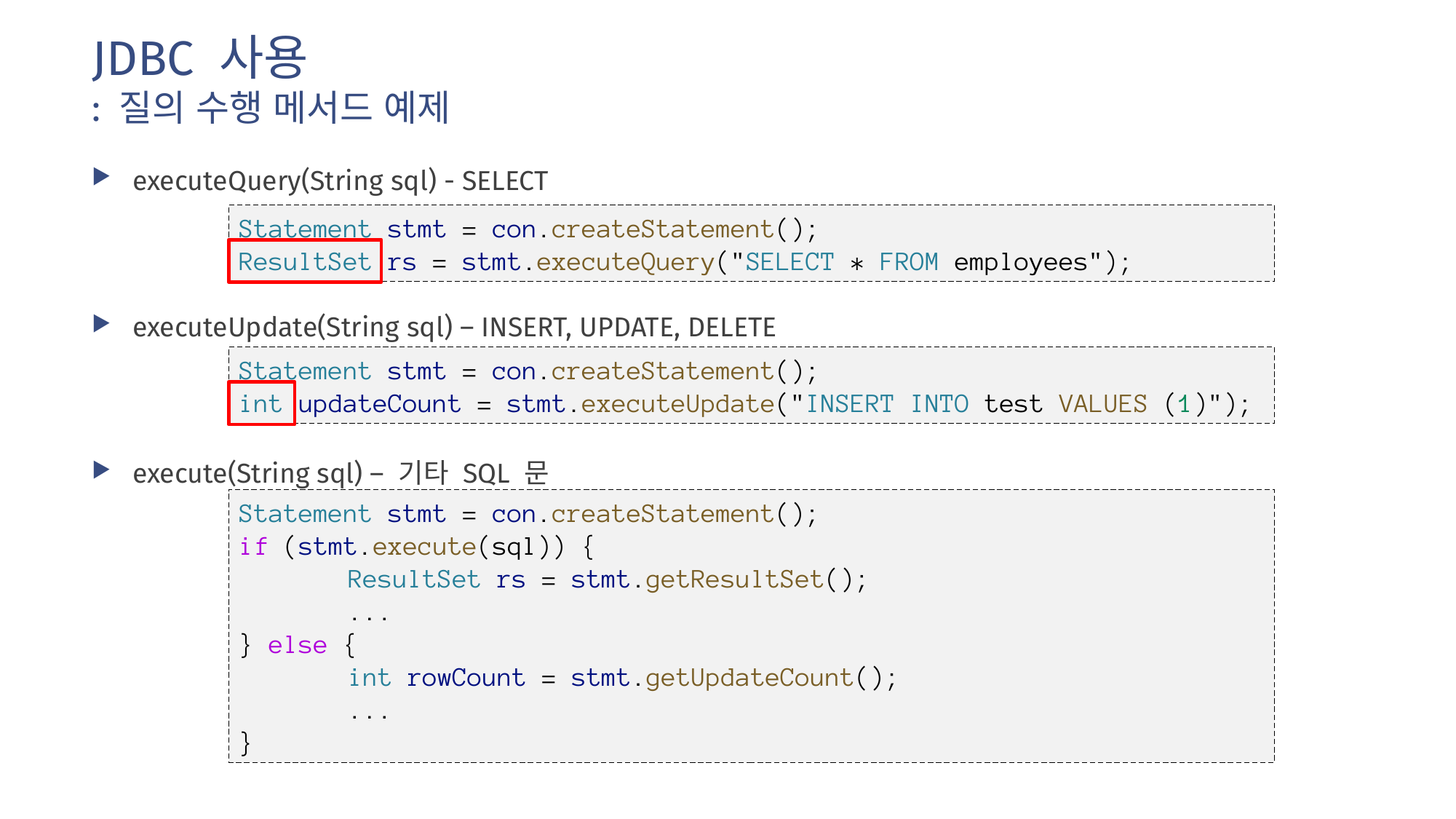

# JDBC 사용 : 질의 수행 메서드 예제
executeQuery(String sql) - SELECT

executeUpdate(String sql) – INSERT, UPDATE, DELETE

execute(String sql) – 기타 SQL 문
Statement stmt = con.createStatement();
ResultSet rs = stmt.executeQuery("SELECT * FROM employees");

Statement stmt = con.createStatement();
int updateCount = stmt.executeUpdate("INSERT INTO test VALUES (1)");

Statement stmt = con.createStatement();
if (stmt.execute(sql)) {
	ResultSet rs = stmt.getResultSet();
	...
} else {
	int rowCount = stmt.getUpdateCount();
	...
}